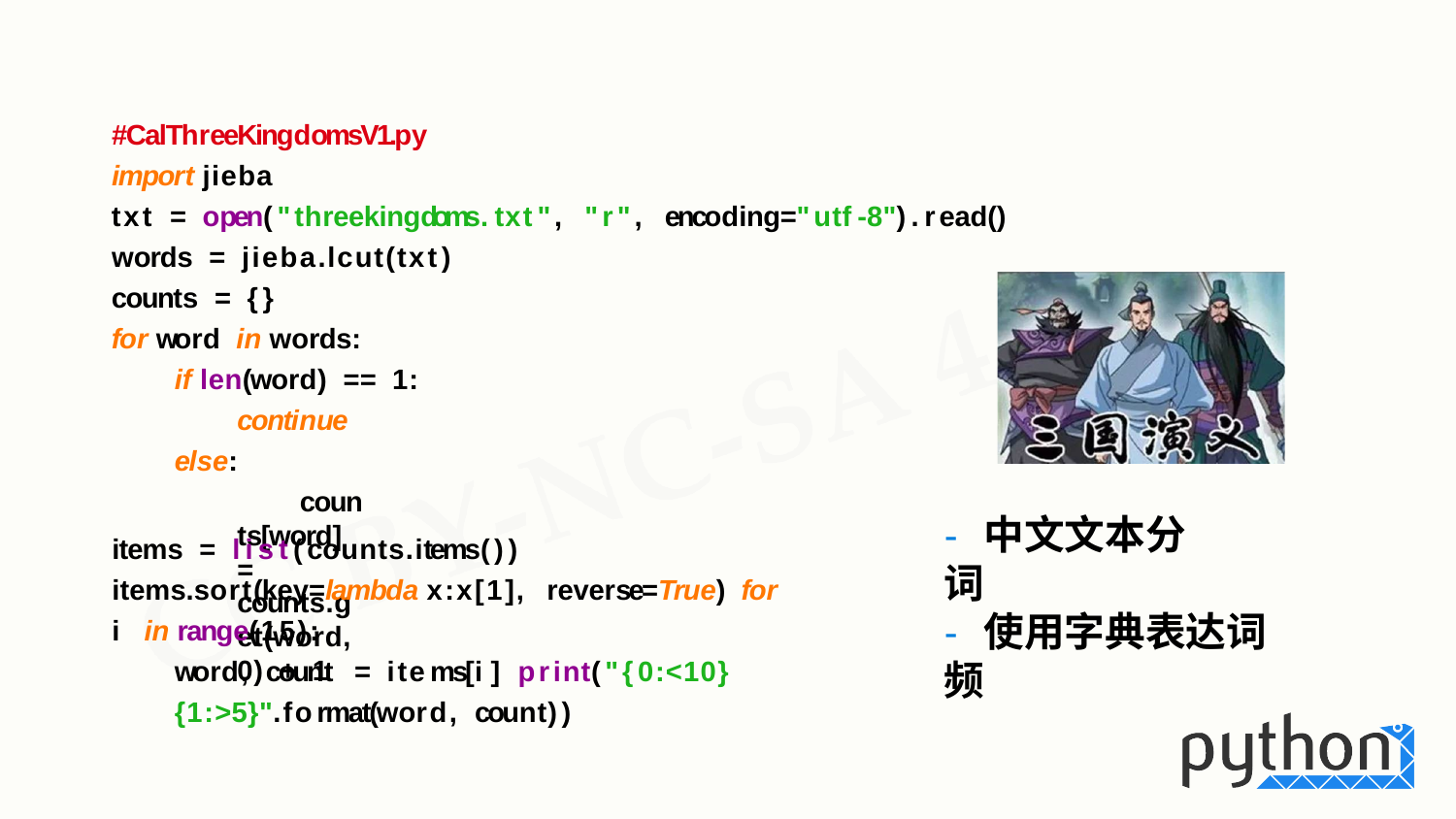

#CalThreeKingdomsV1.py
import jieba
txt  =  open("threekingdoms.txt",  "r",  encoding="utf-8").read() words  =  jieba.lcut(txt)
counts  =  {}
for word  in words:
if len(word)  ==  1:
continue else:
counts[word]  =  counts.get(word,0)  +  1

- 中文文本分词
items  =  list(counts.items()) items.sort(key=lambda x:x[1],  reverse=True) for i  in range(15):
word,  count  =  items[i] print("{0:<10}{1:>5}".format(word,  count))
- 使用字典表达词频